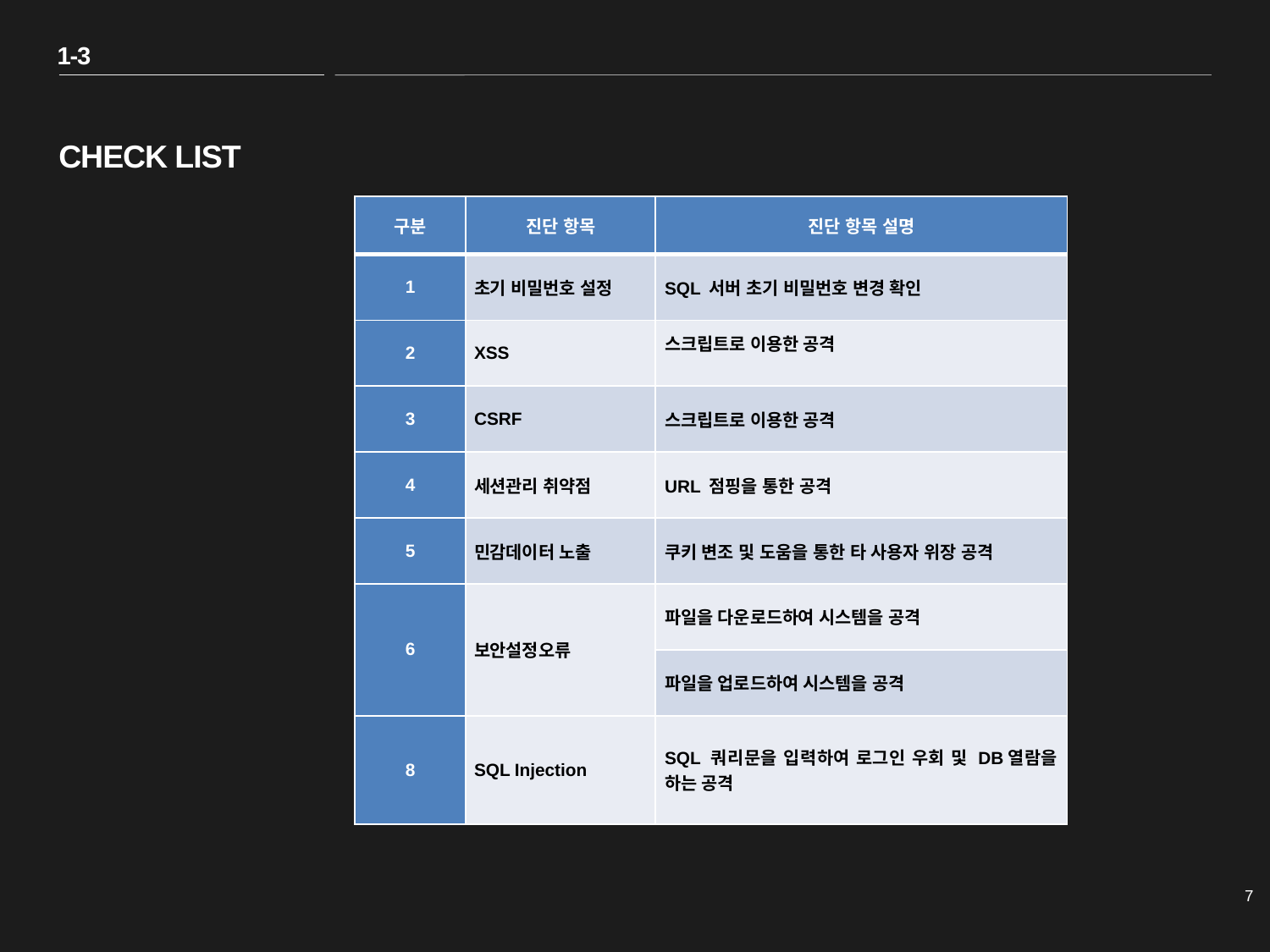

1-3
# CHECK LIST
| 구분 | 진단 항목 | 진단 항목 설명 |
| --- | --- | --- |
| 1 | 초기 비밀번호 설정 | SQL 서버 초기 비밀번호 변경 확인 |
| 2 | XSS | 스크립트로 이용한 공격 |
| 3 | CSRF | 스크립트로 이용한 공격 |
| 4 | 세션관리 취약점 | URL 점핑을 통한 공격 |
| 5 | 민감데이터 노출 | 쿠키 변조 및 도움을 통한 타 사용자 위장 공격 |
| 6 | 보안설정오류 | 파일을 다운로드하여 시스템을 공격 |
|  |  | 파일을 업로드하여 시스템을 공격 |
| 8 | SQL Injection | SQL 쿼리문을 입력하여 로그인 우회 및 DB열람을 하는 공격 |
7